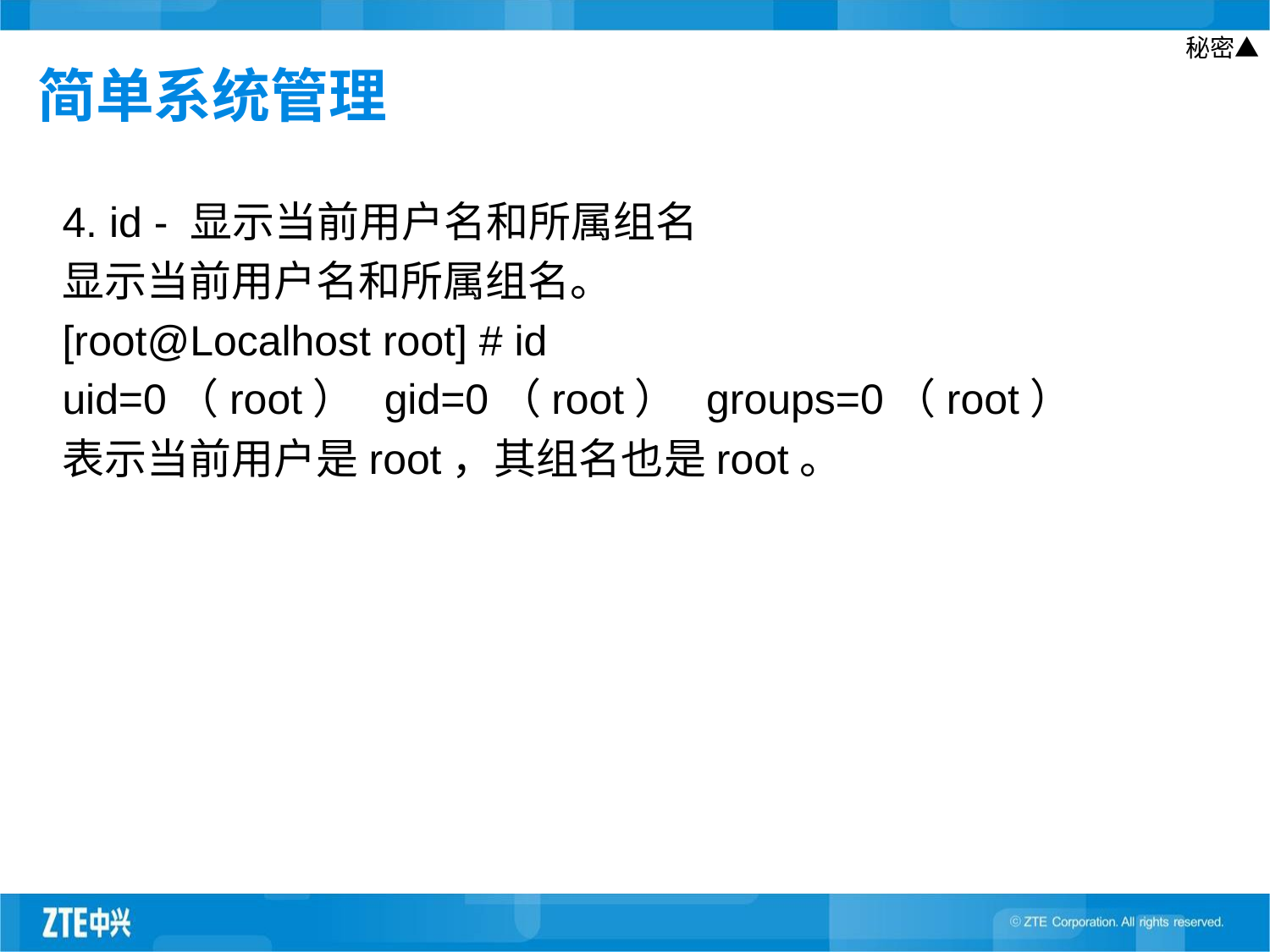

# 简单系统管理
4. id - 显示当前用户名和所属组名
显示当前用户名和所属组名。
[root@Localhost root] # id
uid=0（root）  gid=0（root）  groups=0（root）
表示当前用户是root，其组名也是root。